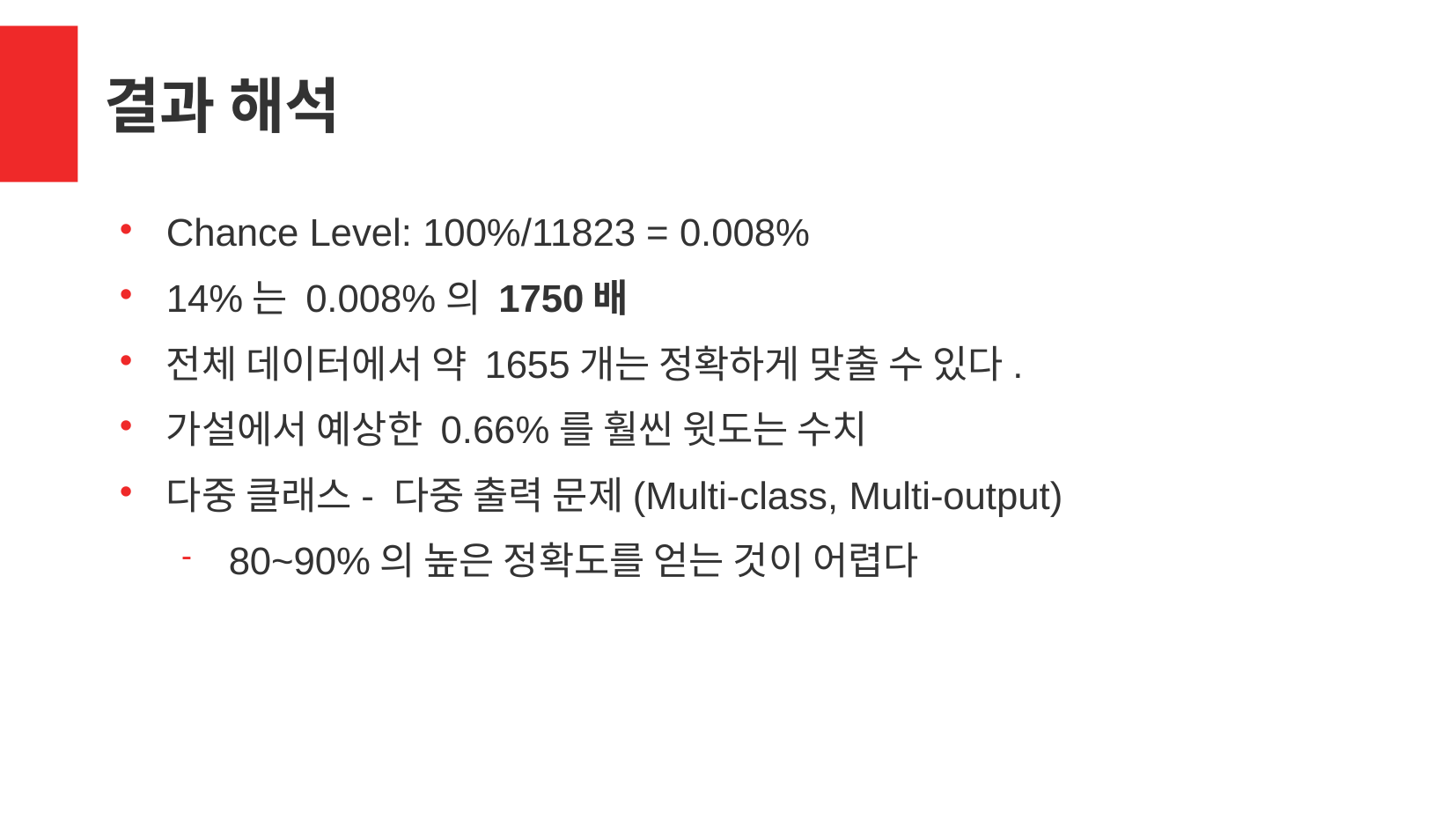

결과 해석
Chance Level: 100%/11823 = 0.008%
14%는 0.008%의 1750배
전체 데이터에서 약 1655개는 정확하게 맞출 수 있다.
가설에서 예상한 0.66%를 훨씬 윗도는 수치
다중 클래스- 다중 출력 문제(Multi-class, Multi-output)
80~90%의 높은 정확도를 얻는 것이 어렵다